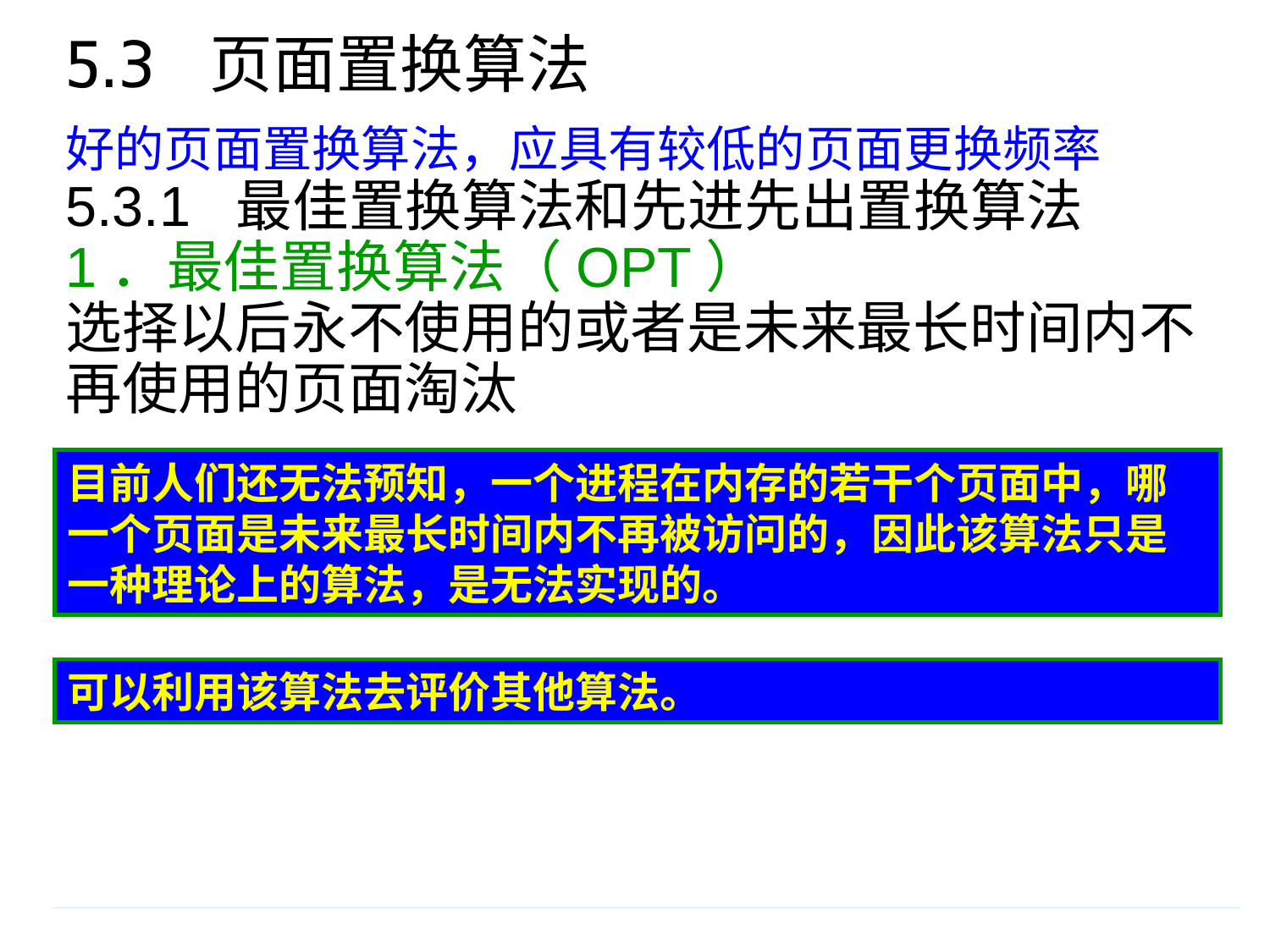

5.3  页面置换算法
好的页面置换算法，应具有较低的页面更换频率
5.3.1  最佳置换算法和先进先出置换算法
1．最佳置换算法（OPT）
选择以后永不使用的或者是未来最长时间内不再使用的页面淘汰
目前人们还无法预知，一个进程在内存的若干个页面中，哪一个页面是未来最长时间内不再被访问的，因此该算法只是一种理论上的算法，是无法实现的。
可以利用该算法去评价其他算法。